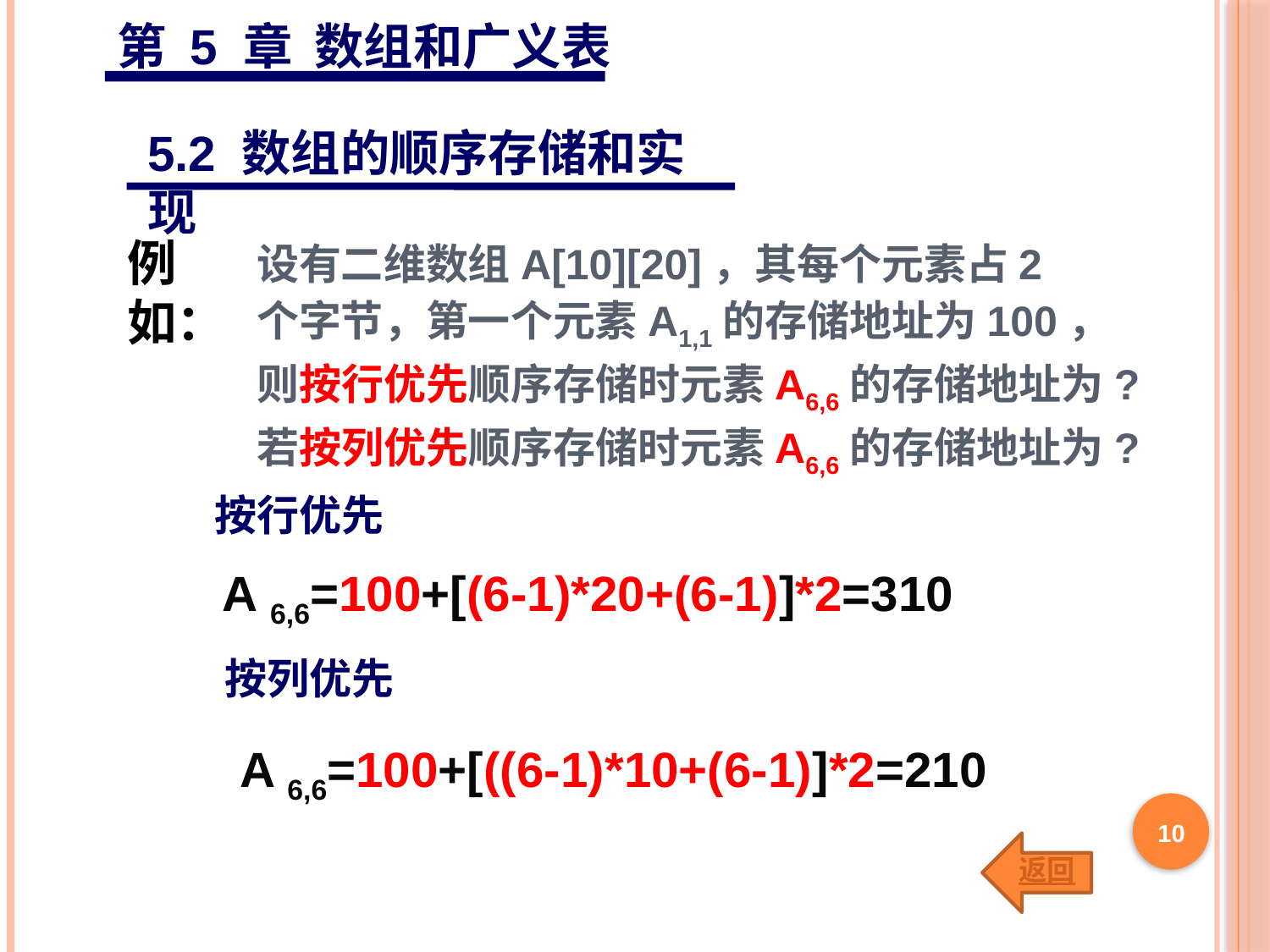

第 5 章  数组和广义表

5.2 数组的顺序存储和实现

例如：
设有二维数组A[10][20]，其每个元素占2
个字节，第一个元素A1,1的存储地址为100，
则按行优先顺序存储时元素A6,6的存储地址为?
若按列优先顺序存储时元素A6,6的存储地址为?

按行优先
A 6,6=100+[(6-1)*20+(6-1)]*2=310
按列优先
A 6,6=100+[((6-1)*10+(6-1)]*2=210
10
返回